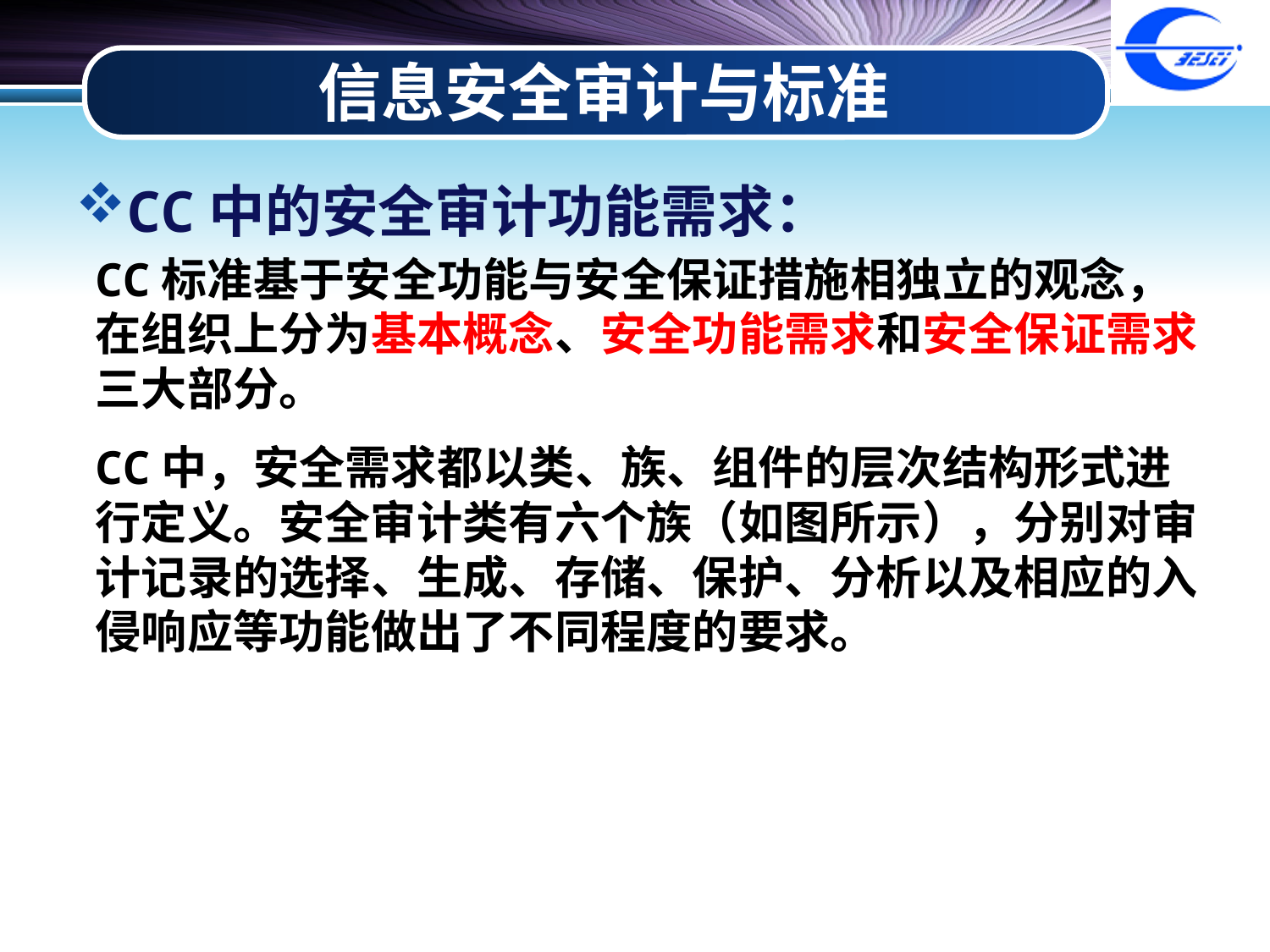

# 信息安全审计与标准
CC中的安全审计功能需求：
CC标准基于安全功能与安全保证措施相独立的观念，在组织上分为基本概念、安全功能需求和安全保证需求三大部分。
CC中，安全需求都以类、族、组件的层次结构形式进行定义。安全审计类有六个族（如图所示），分别对审计记录的选择、生成、存储、保护、分析以及相应的入侵响应等功能做出了不同程度的要求。